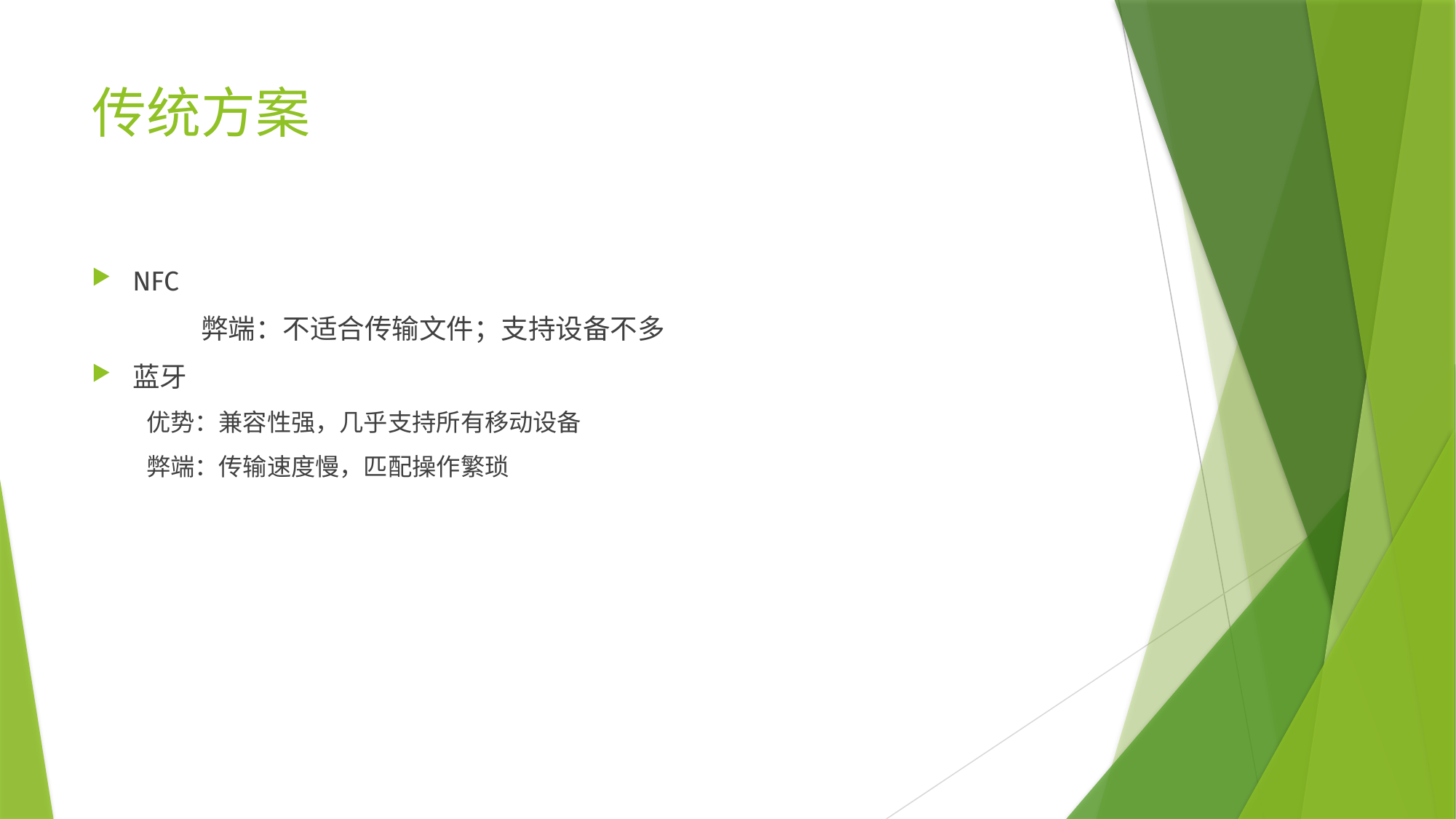

# 传统方案
NFC
	弊端：不适合传输文件；支持设备不多
蓝牙
优势：兼容性强，几乎支持所有移动设备
弊端：传输速度慢，匹配操作繁琐